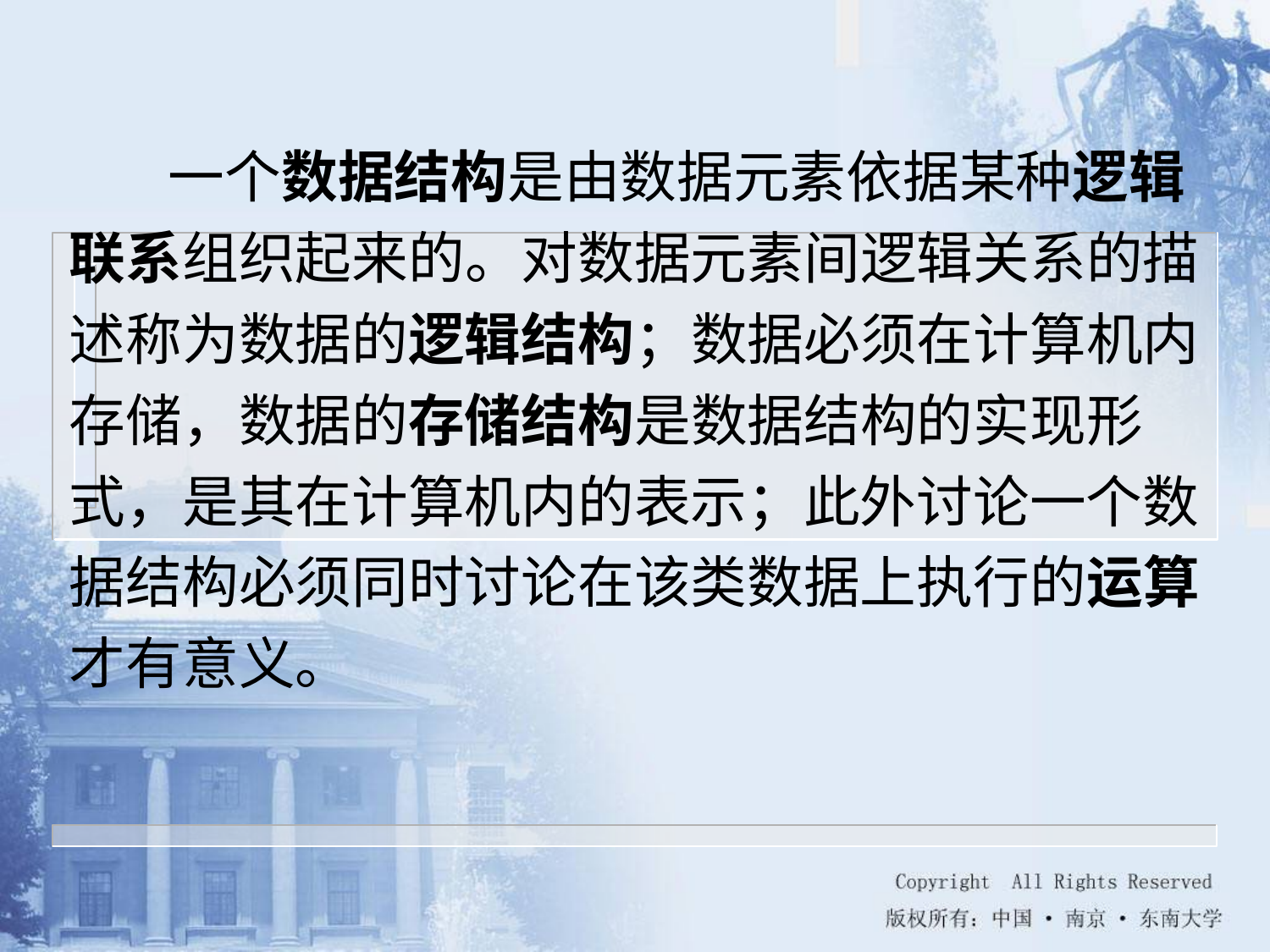

一个数据结构是由数据元素依据某种逻辑联系组织起来的。对数据元素间逻辑关系的描述称为数据的逻辑结构；数据必须在计算机内存储，数据的存储结构是数据结构的实现形式，是其在计算机内的表示；此外讨论一个数据结构必须同时讨论在该类数据上执行的运算才有意义。